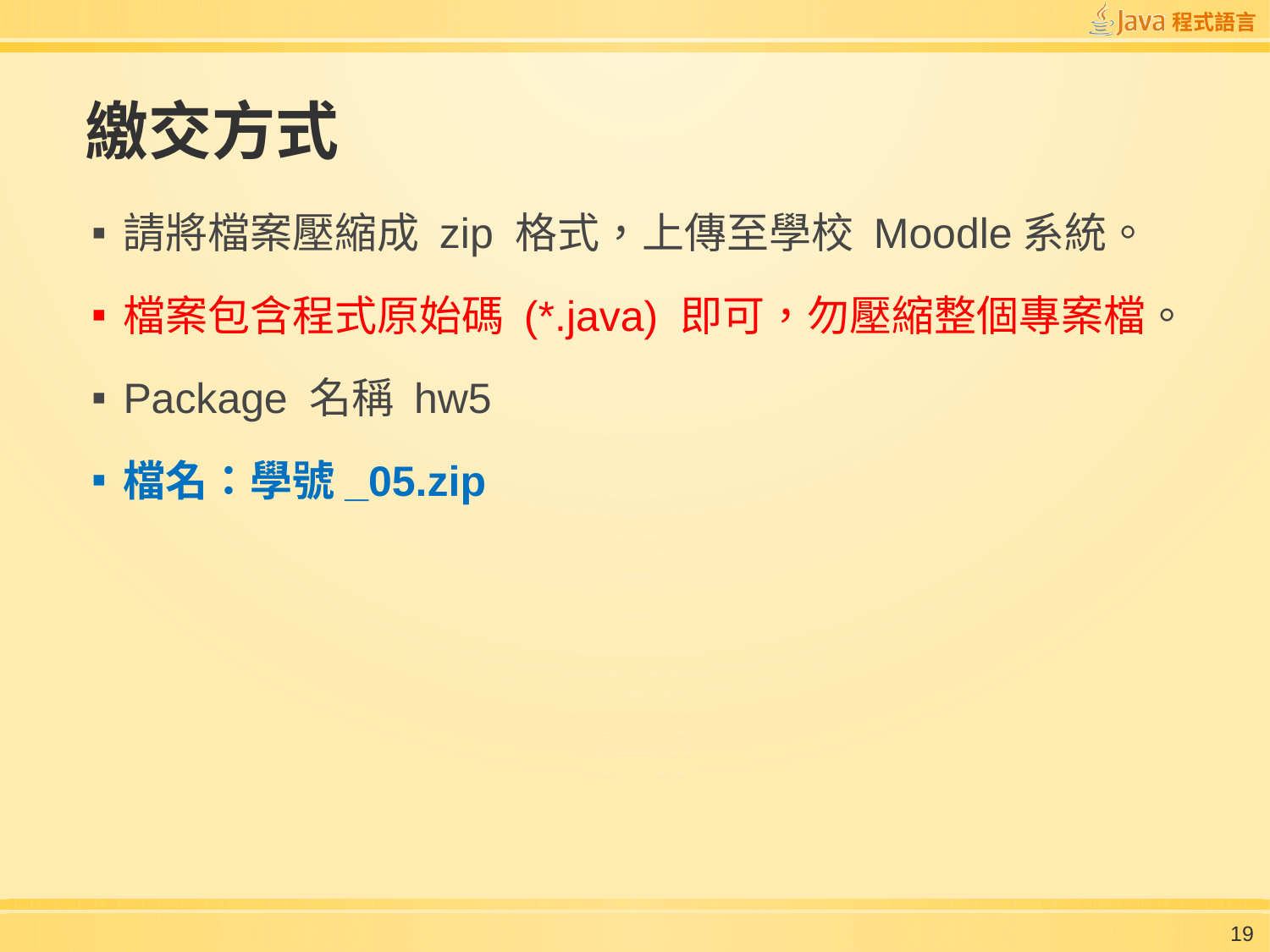

# 繳交方式
請將檔案壓縮成 zip 格式，上傳至學校 Moodle系統。
檔案包含程式原始碼 (*.java) 即可，勿壓縮整個專案檔。
Package 名稱 hw5
檔名：學號_05.zip
19